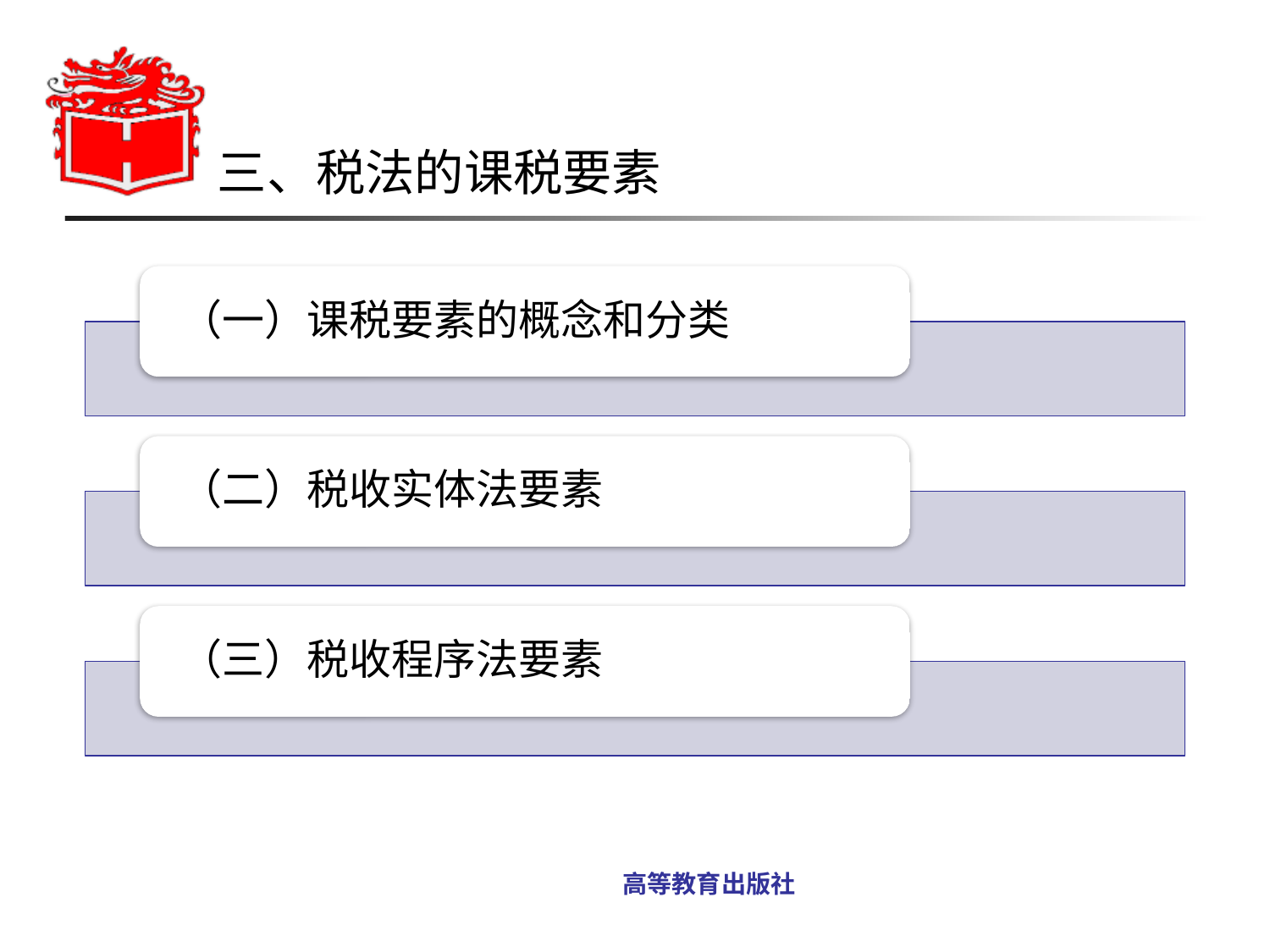

三、税法的课税要素
（一）课税要素的概念和分类
（二）税收实体法要素
（三）税收程序法要素

高等教育出版社